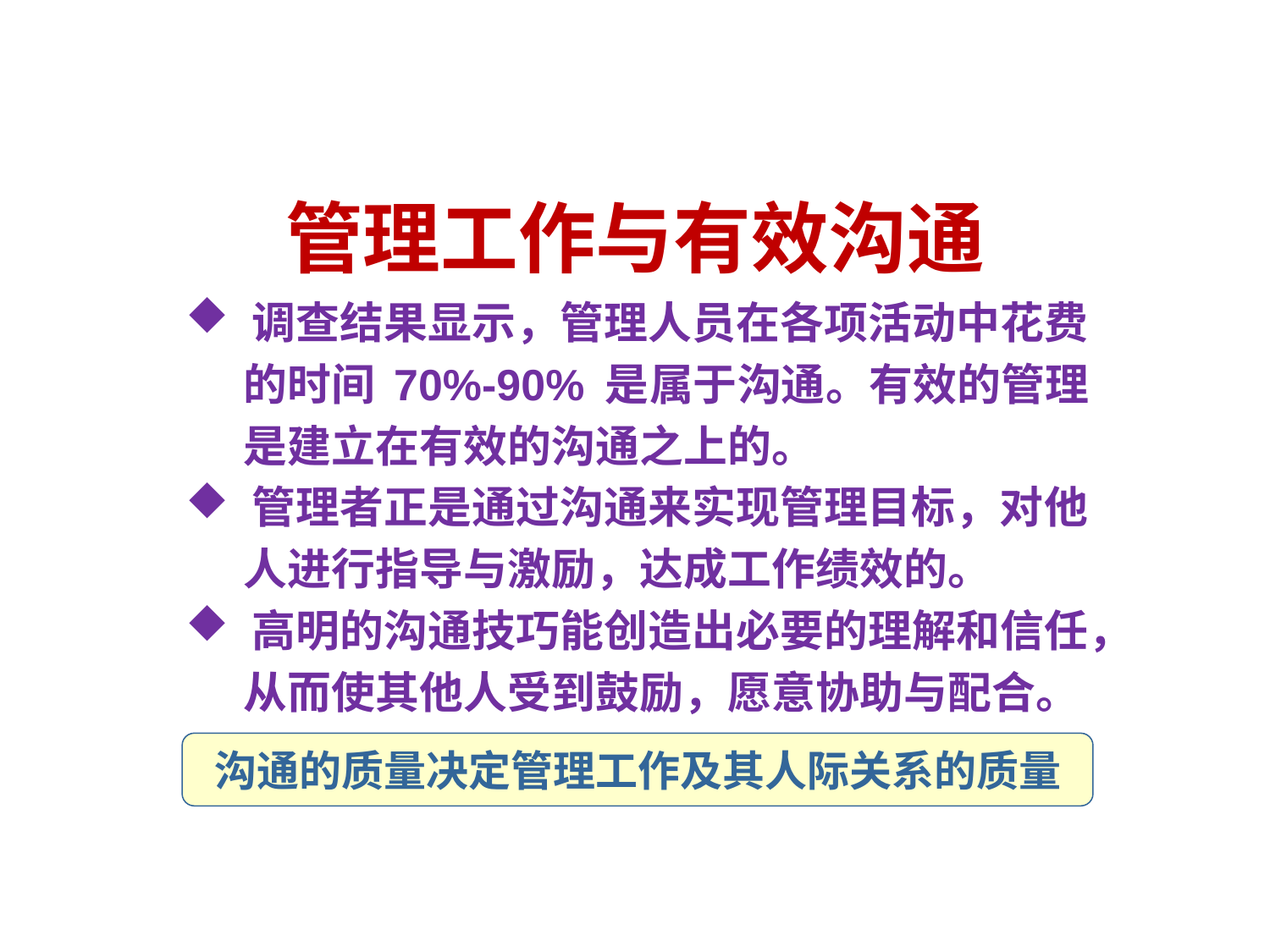

# 管理工作与有效沟通
 调查结果显示，管理人员在各项活动中花费
     的时间 70%-90% 是属于沟通。有效的管理
     是建立在有效的沟通之上的。
 管理者正是通过沟通来实现管理目标，对他
     人进行指导与激励，达成工作绩效的。
 高明的沟通技巧能创造出必要的理解和信任，
     从而使其他人受到鼓励，愿意协助与配合。
沟通的质量决定管理工作及其人际关系的质量